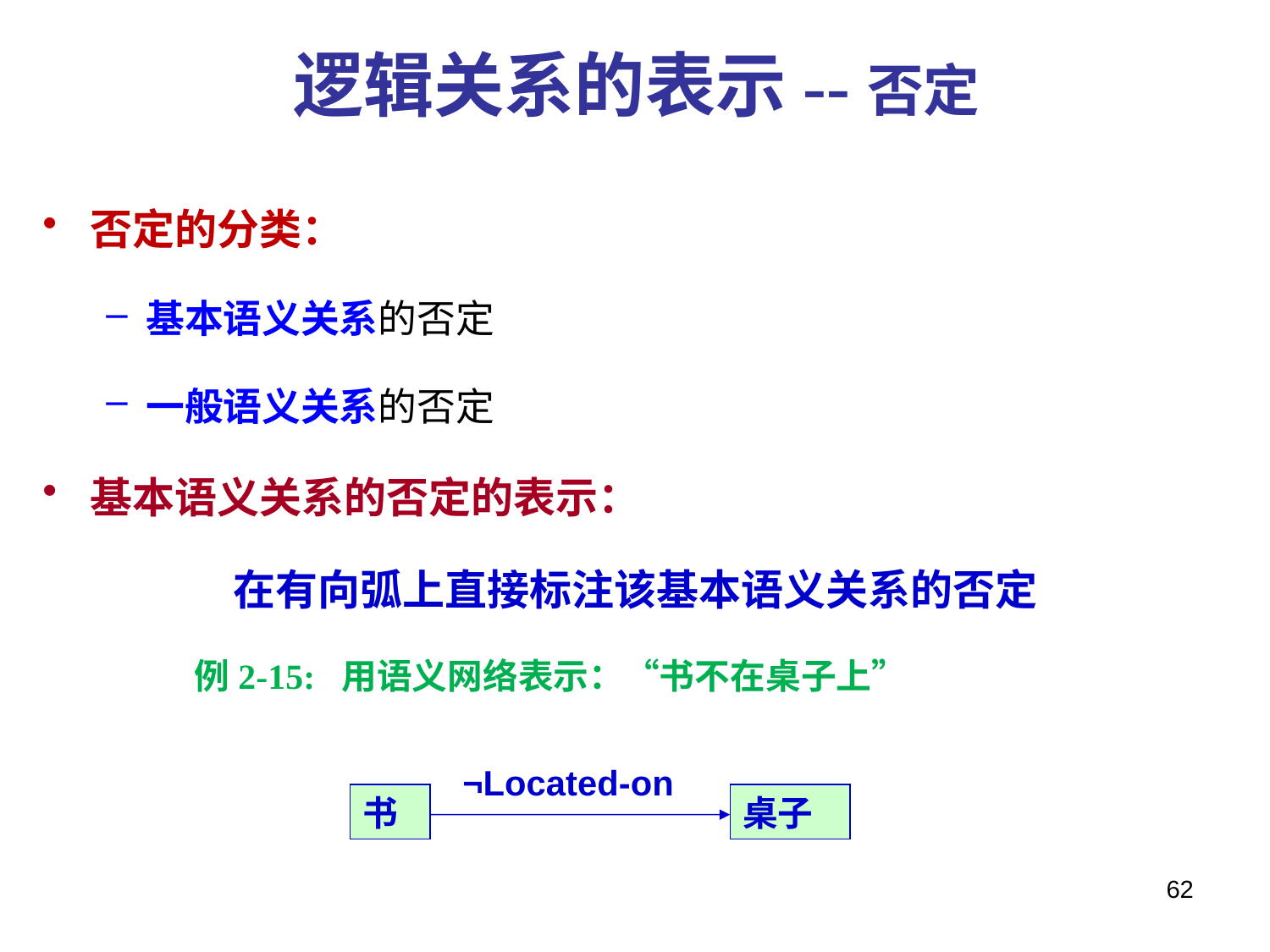

# 逻辑关系的表示--否定
否定的分类：
基本语义关系的否定
一般语义关系的否定
基本语义关系的否定的表示：
	在有向弧上直接标注该基本语义关系的否定
    例2-15:  用语义网络表示：“书不在桌子上”
¬Located-on
书
桌子

62